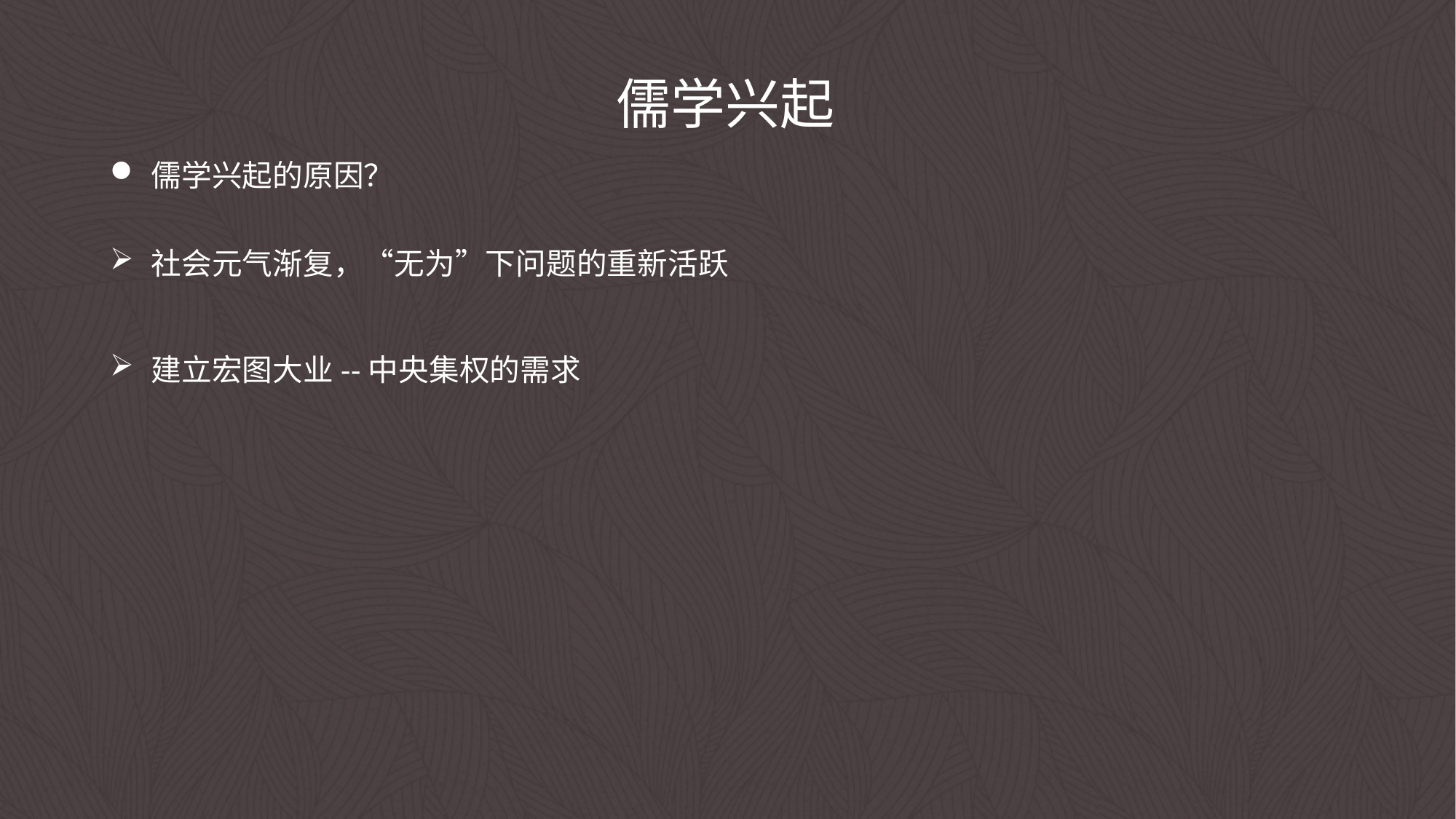

儒学兴起
儒学兴起的原因？
社会元气渐复，“无为”下问题的重新活跃
建立宏图大业--中央集权的需求